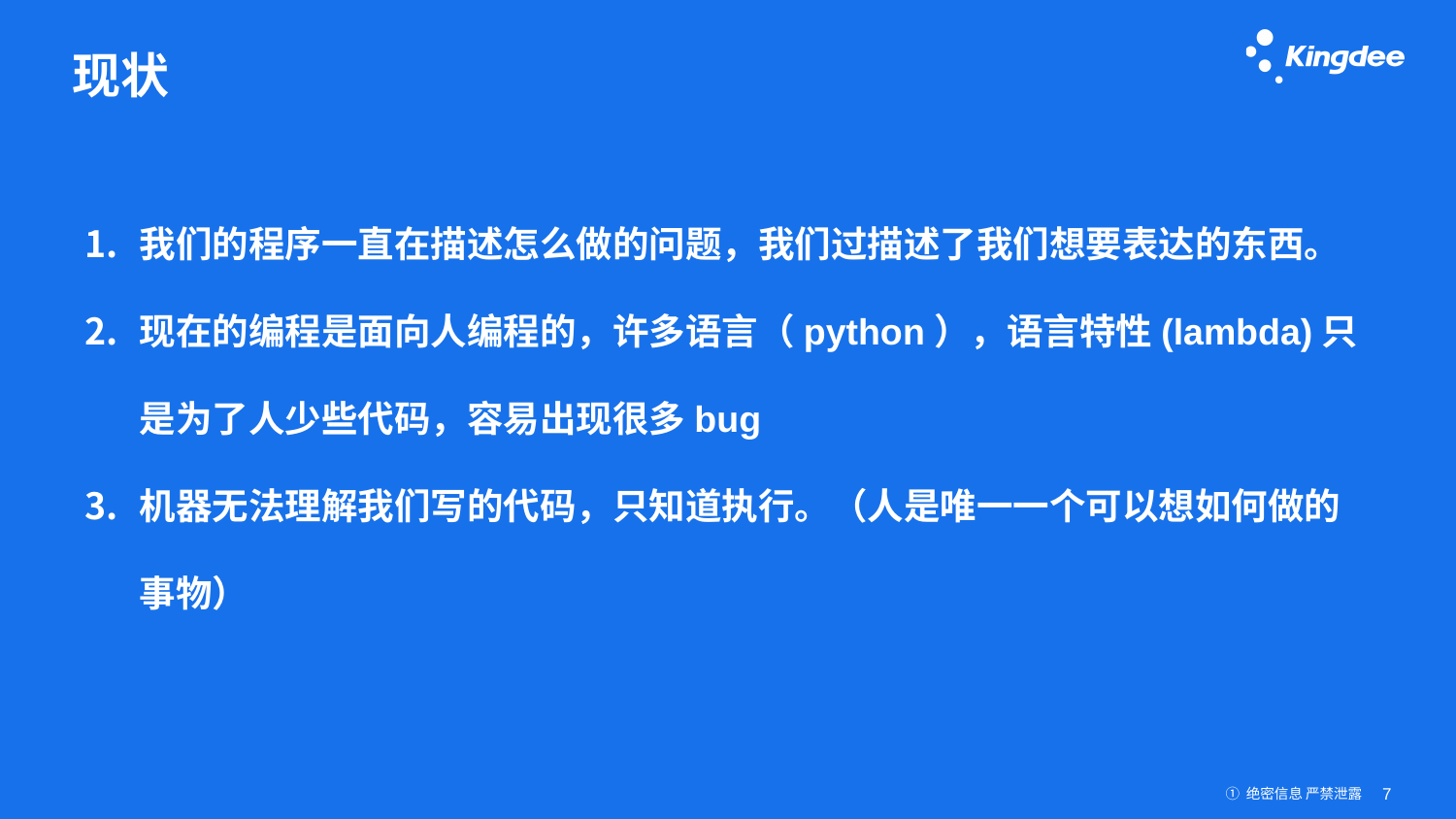

# 现状
我们的程序一直在描述怎么做的问题，我们过描述了我们想要表达的东西。
现在的编程是面向人编程的，许多语言（python），语言特性(lambda)只是为了人少些代码，容易出现很多bug
机器无法理解我们写的代码，只知道执行。（人是唯一一个可以想如何做的事物）